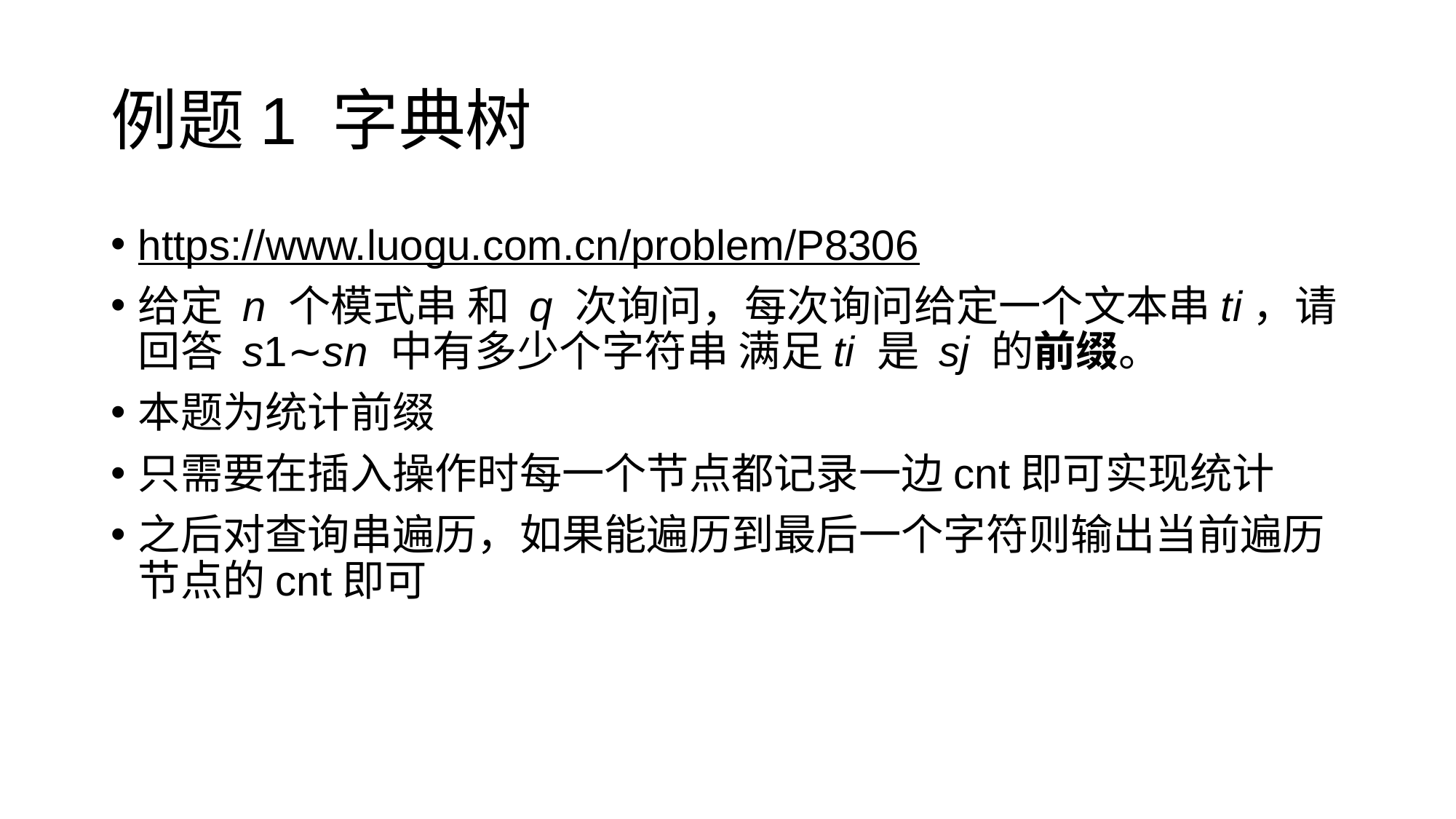

# 例题1 字典树
https://www.luogu.com.cn/problem/P8306
给定 n 个模式串 和 q 次询问，每次询问给定一个文本串ti​，请回答 s1​∼sn​ 中有多少个字符串 满足ti​ 是 sj​ 的前缀。
本题为统计前缀
只需要在插入操作时每一个节点都记录一边cnt即可实现统计
之后对查询串遍历，如果能遍历到最后一个字符则输出当前遍历节点的cnt即可